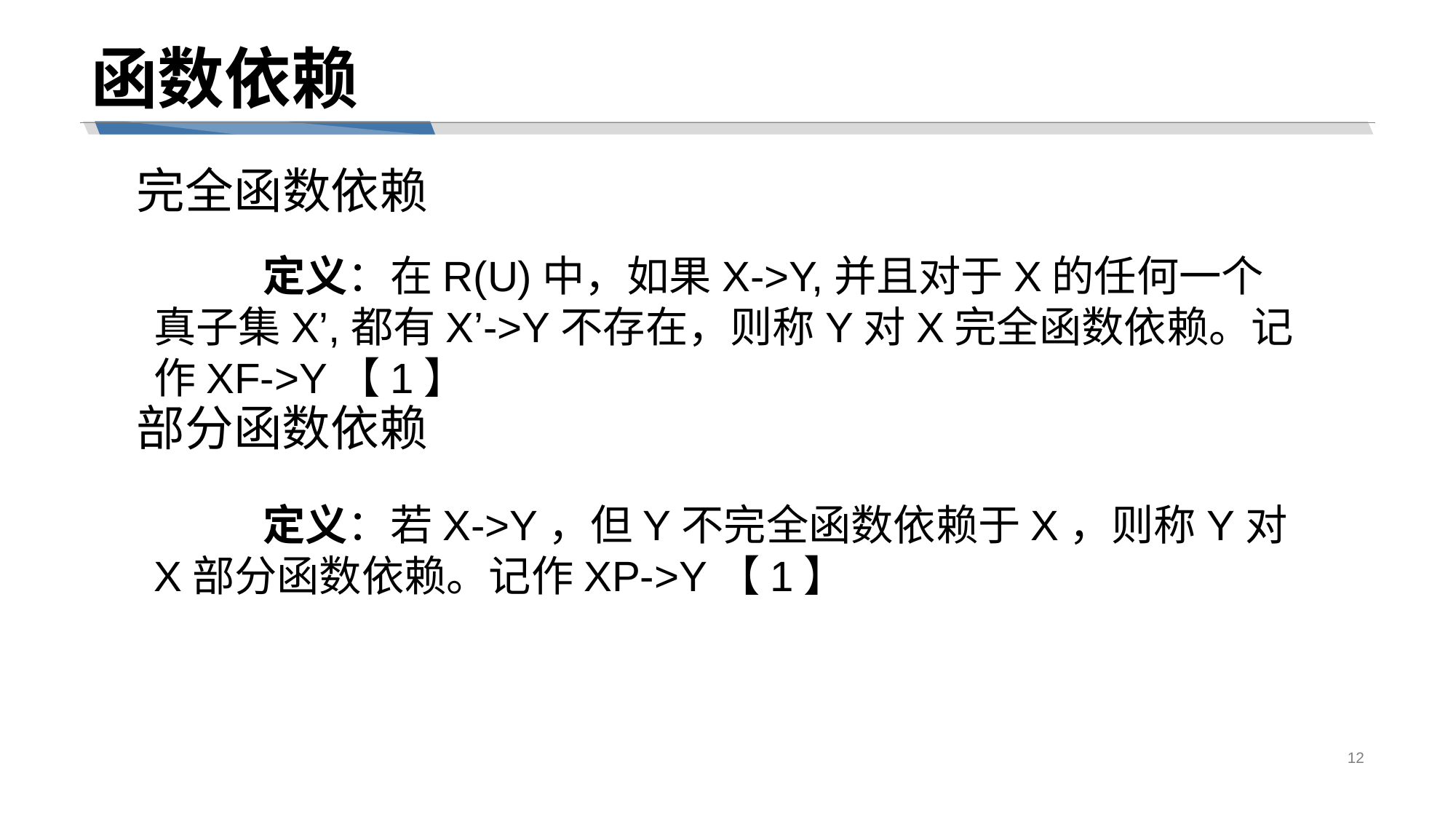

# 函数依赖
	完全函数依赖
	定义：在R(U)中，如果X->Y,并且对于X的任何一个真子集X’,都有X’->Y不存在，则称Y对X完全函数依赖。记作XF->Y【1】
	部分函数依赖
	定义：若X->Y，但Y不完全函数依赖于X，则称Y对X部分函数依赖。记作XP->Y【1】
12